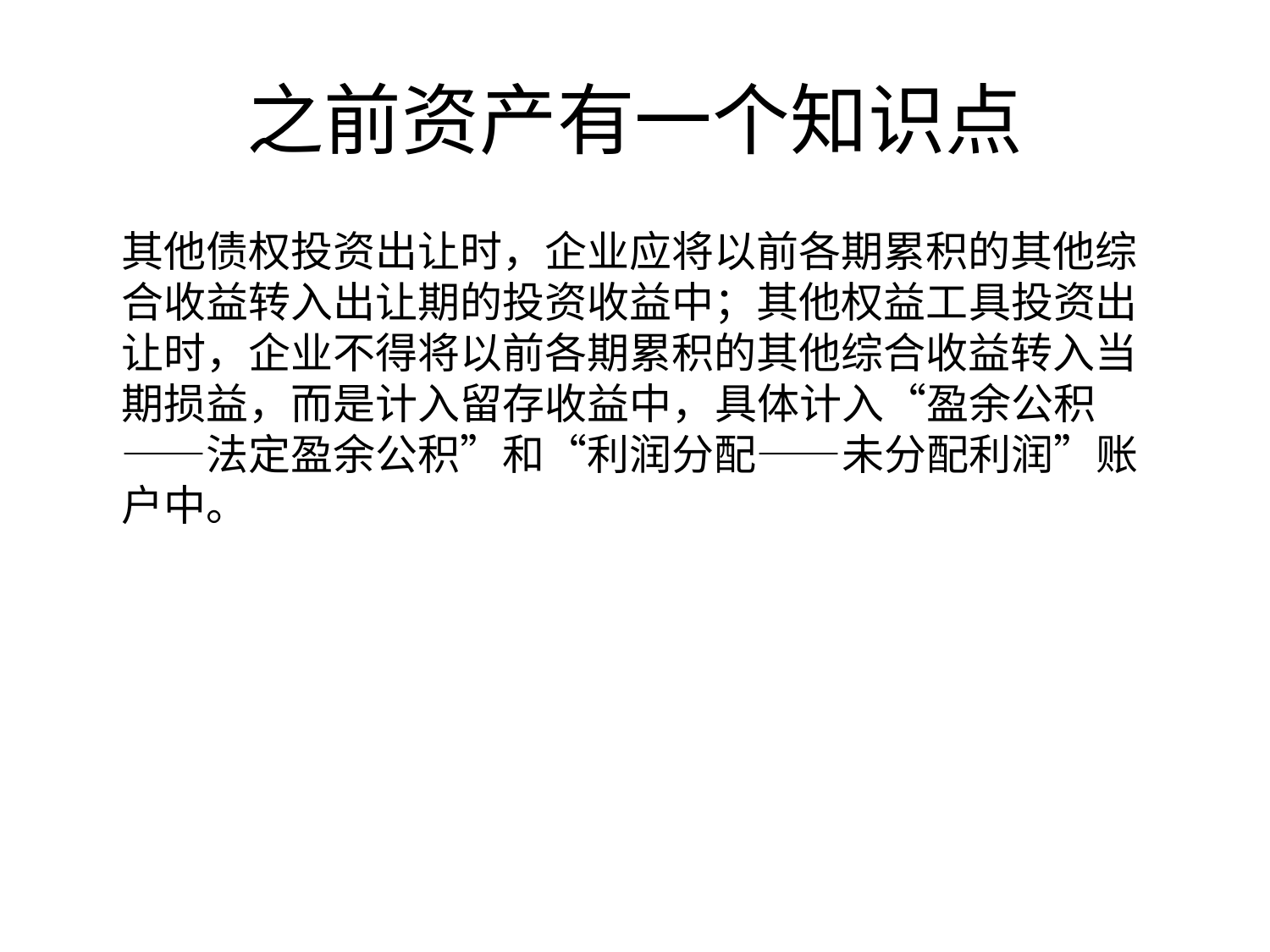

# 之前资产有一个知识点
其他债权投资出让时，企业应将以前各期累积的其他综合收益转入出让期的投资收益中；其他权益工具投资出让时，企业不得将以前各期累积的其他综合收益转入当期损益，而是计入留存收益中，具体计入“盈余公积——法定盈余公积”和“利润分配——未分配利润”账户中。